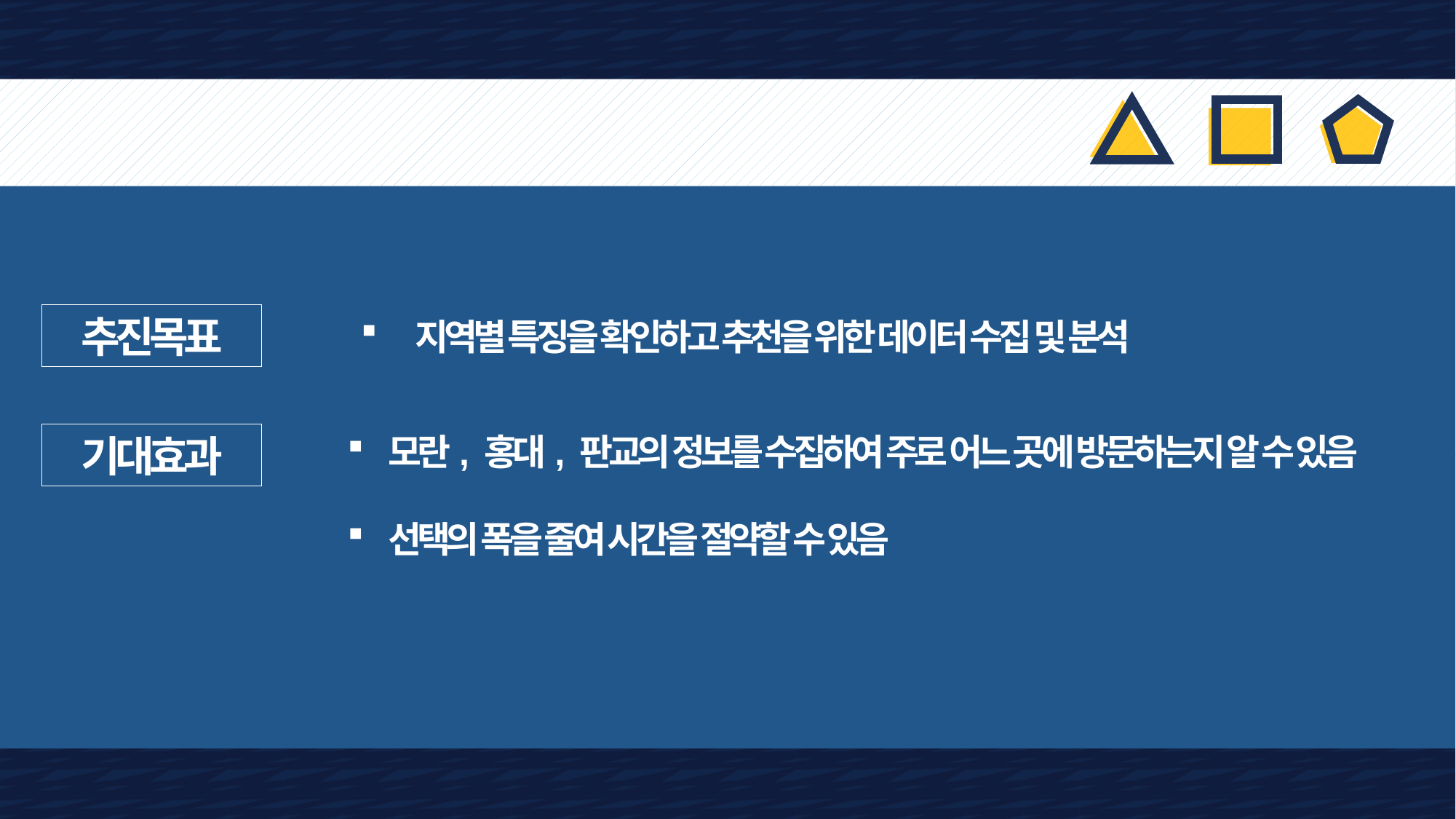

추진목표
지역별 특징을 확인하고 추천을 위한 데이터 수집 및 분석
기대효과
모란, 홍대, 판교의 정보를 수집하여 주로 어느 곳에 방문하는지 알 수 있음

선택의 폭을 줄여 시간을 절약할 수 있음